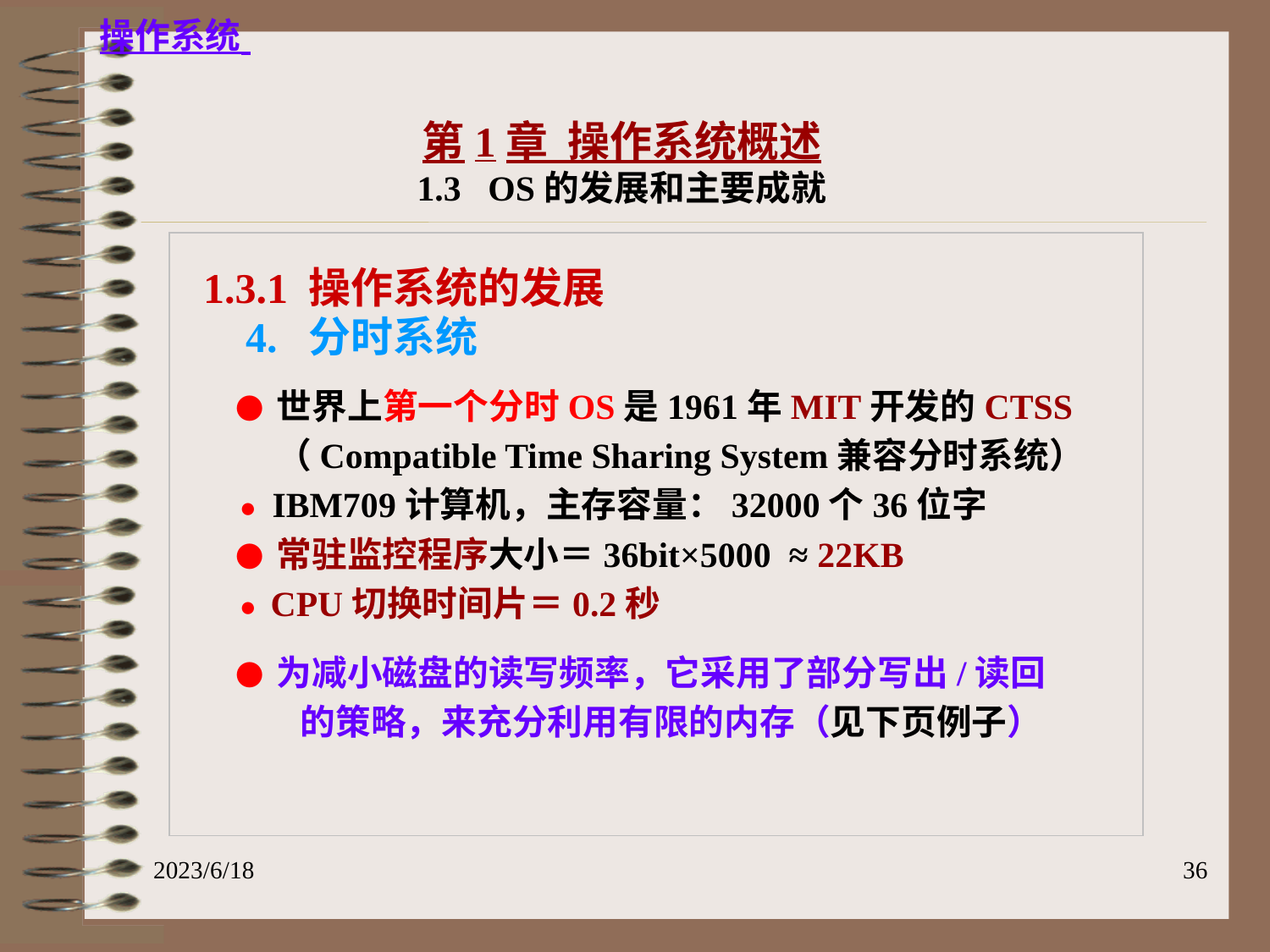

第1章  操作系统概述
1.3   OS的发展和主要成就

1.3.1 操作系统的发展
    4.  分时系统

    ● 世界上第一个分时OS是1961年MIT开发的CTSS
        （Compatible Time Sharing System兼容分时系统）
    ●  IBM709计算机，主存容量：32000个36位字
    ● 常驻监控程序大小＝36bit×5000  ≈ 22KB
    ●  CPU切换时间片＝0.2秒

    ● 为减小磁盘的读写频率，它采用了部分写出/读回
           的策略，来充分利用有限的内存（见下页例子）
2023/6/18
36